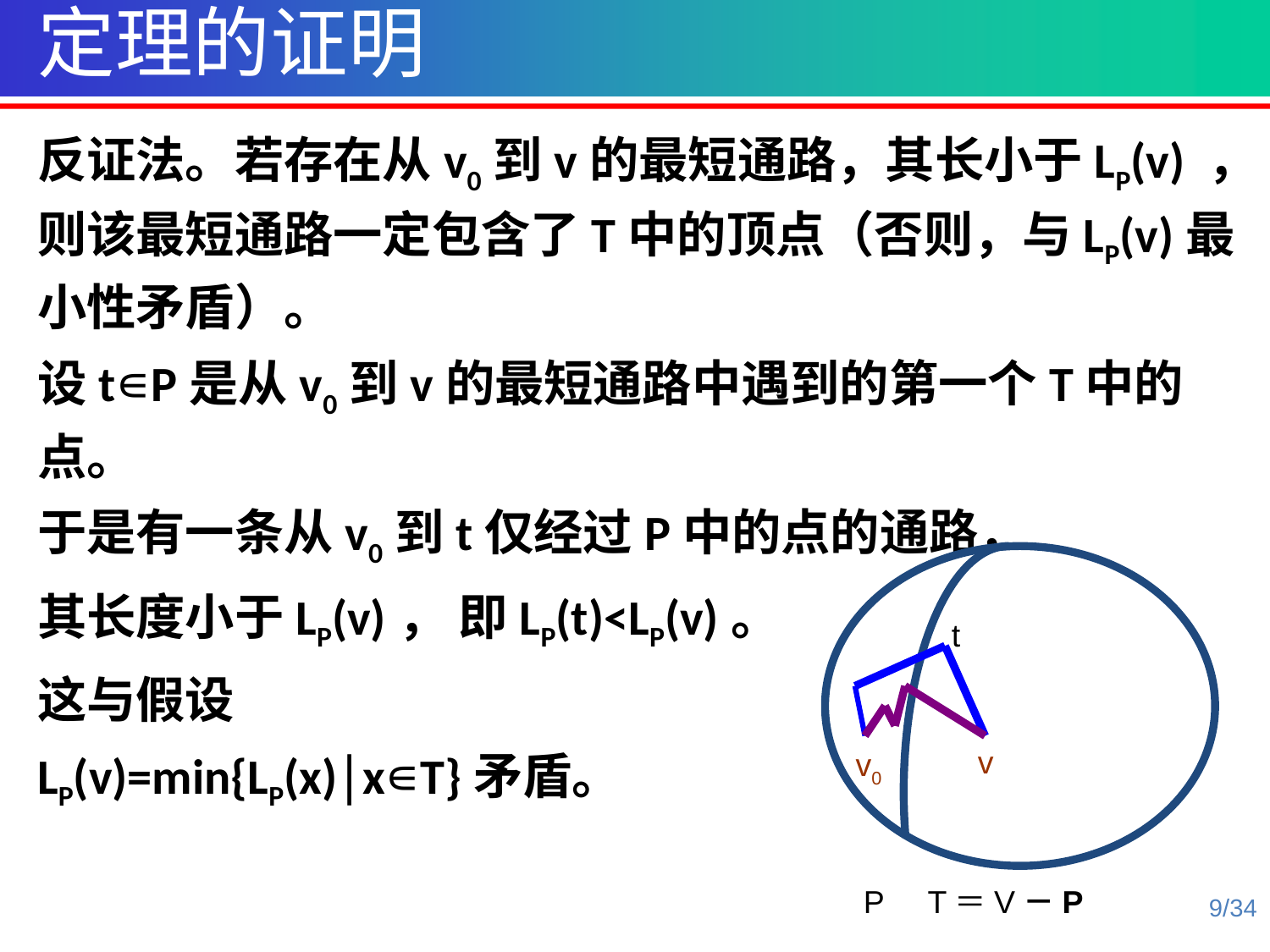

定理的证明
反证法。若存在从v0到v的最短通路，其长小于LP(v) ，则该最短通路一定包含了T中的顶点（否则，与LP(v)最小性矛盾）。
设t∊P是从v0到v的最短通路中遇到的第一个T中的点。
于是有一条从v0到t仅经过P中的点的通路，
其长度小于LP(v)， 即LP(t)<LP(v)。
这与假设
LP(v)=min{LP(x)│x∊T}矛盾。

t

v
v0
P     T＝V－P
9/34